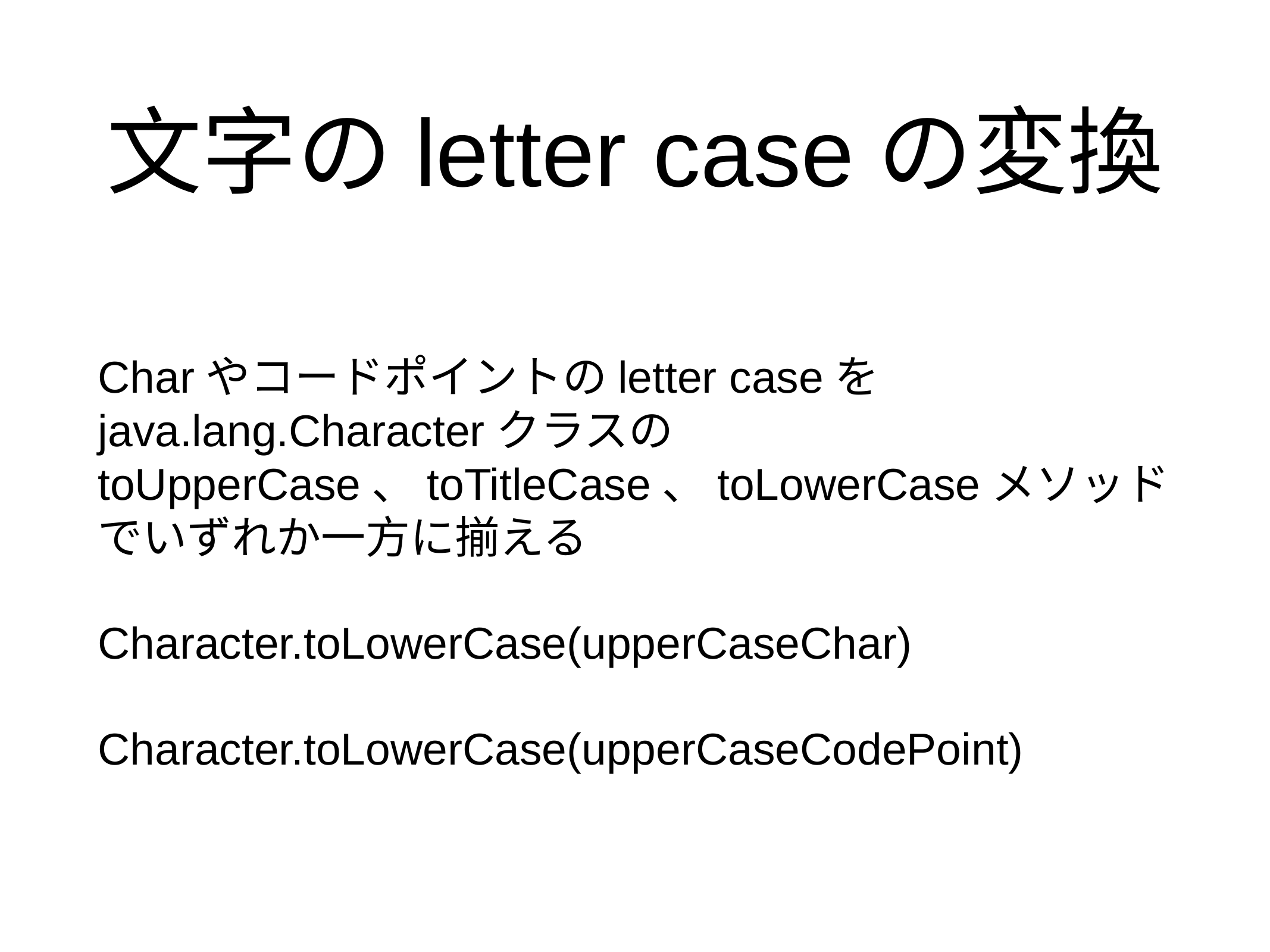

# 文字のletter caseの変換
Charやコードポイントのletter caseをjava.lang.CharacterクラスのtoUpperCase、toTitleCase、toLowerCaseメソッドでいずれか一方に揃える
Character.toLowerCase(upperCaseChar)
Character.toLowerCase(upperCaseCodePoint)